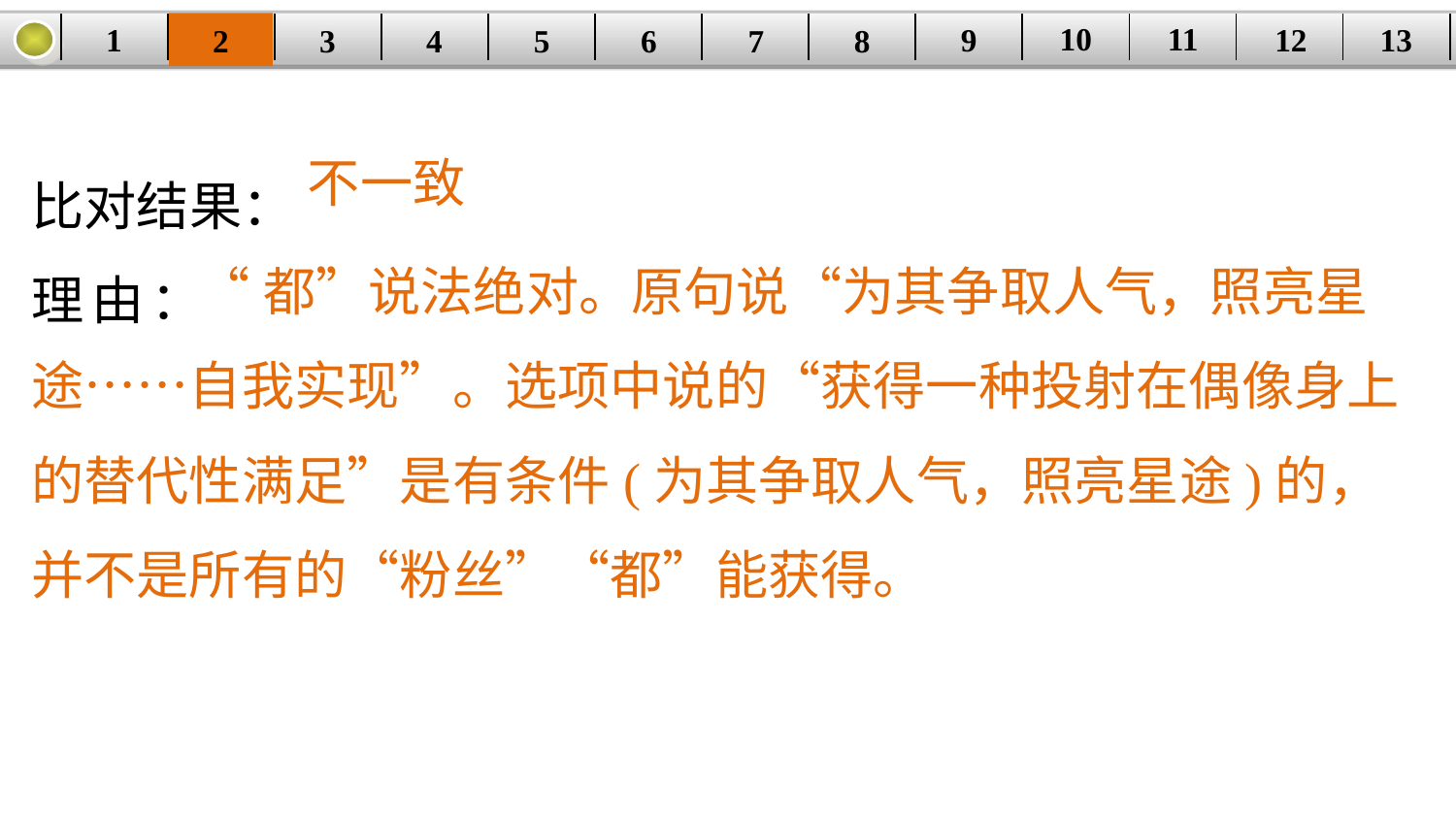

10

11
12
9
13
1
3
4
5
6
8
2
|  |  |  |  |  |  |  |  |  |  |  |  |  |
| --- | --- | --- | --- | --- | --- | --- | --- | --- | --- | --- | --- | --- |
7

比对结果：
理由：
不一致
              “都”说法绝对。原句说“为其争取人气，照亮星途……自我实现”。选项中说的“获得一种投射在偶像身上的替代性满足”是有条件(为其争取人气，照亮星途)的，并不是所有的“粉丝”“都”能获得。